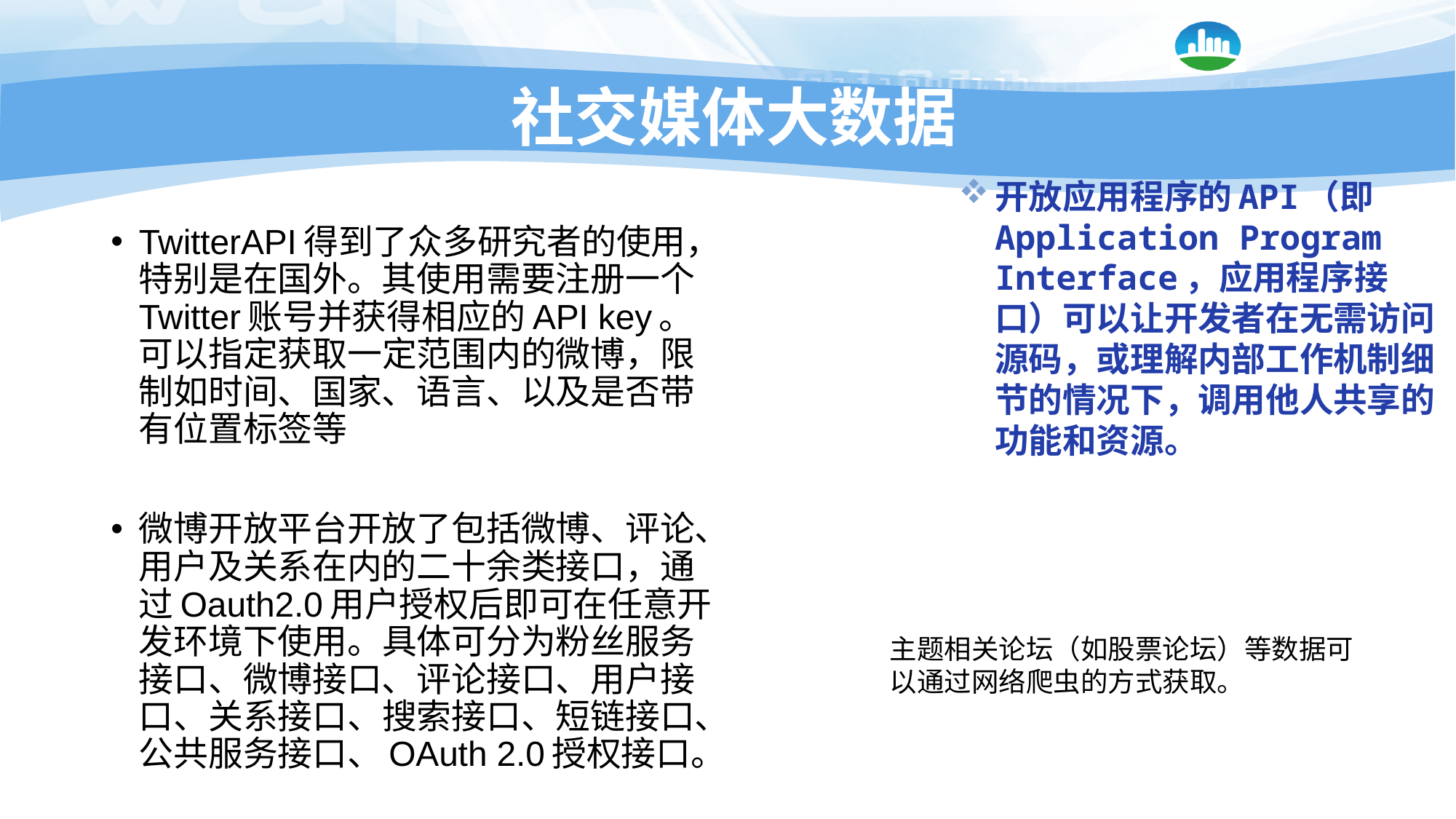

# 社交媒体大数据
开放应用程序的API（即Application Program Interface，应用程序接口）可以让开发者在无需访问源码，或理解内部工作机制细节的情况下，调用他人共享的功能和资源。

TwitterAPI得到了众多研究者的使用，特别是在国外。其使用需要注册一个Twitter账号并获得相应的API key。可以指定获取一定范围内的微博，限制如时间、国家、语言、以及是否带有位置标签等

微博开放平台开放了包括微博、评论、用户及关系在内的二十余类接口，通过Oauth2.0用户授权后即可在任意开发环境下使用。具体可分为粉丝服务接口、微博接口、评论接口、用户接口、关系接口、搜索接口、短链接口、公共服务接口、OAuth 2.0授权接口。

主题相关论坛（如股票论坛）等数据可以通过网络爬虫的方式获取。